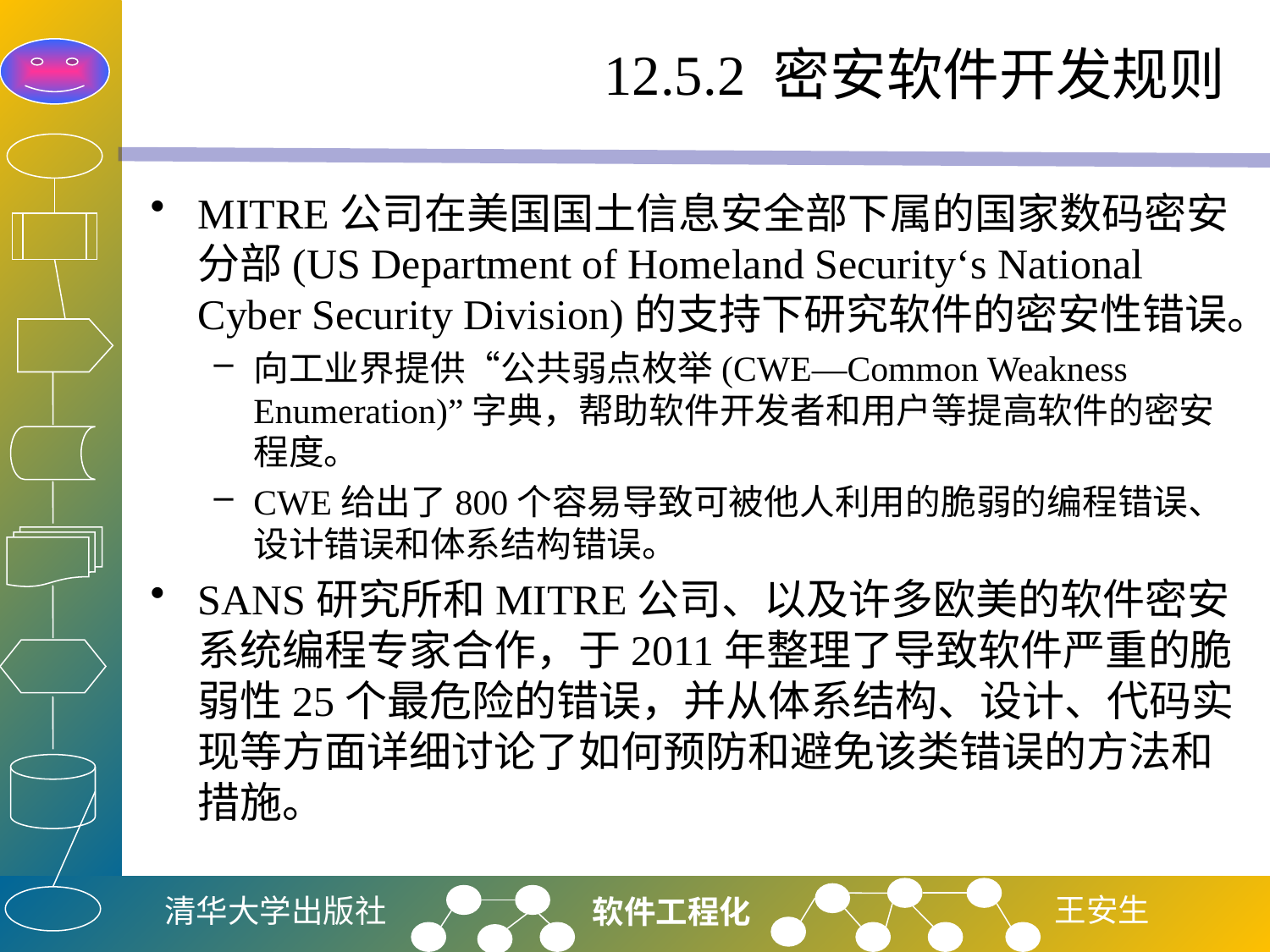

# 12.5.2 密安软件开发规则
MITRE公司在美国国土信息安全部下属的国家数码密安分部(US Department of Homeland Security‘s National Cyber Security Division)的支持下研究软件的密安性错误。
向工业界提供“公共弱点枚举(CWE—Common Weakness Enumeration)”字典，帮助软件开发者和用户等提高软件的密安程度。
CWE给出了800个容易导致可被他人利用的脆弱的编程错误、设计错误和体系结构错误。
SANS研究所和MITRE公司、以及许多欧美的软件密安系统编程专家合作，于2011年整理了导致软件严重的脆弱性25个最危险的错误，并从体系结构、设计、代码实现等方面详细讨论了如何预防和避免该类错误的方法和措施。